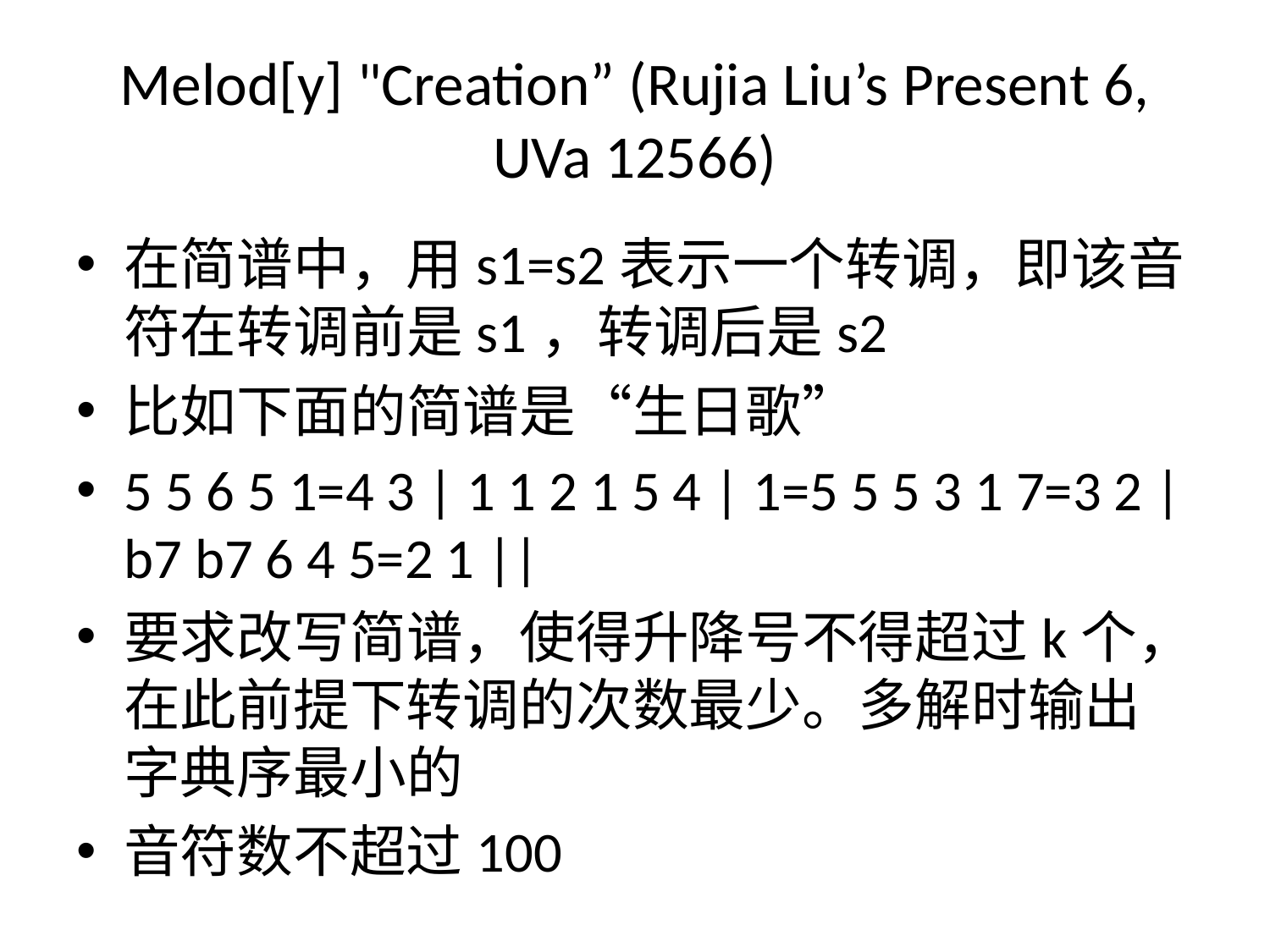

# Melod[y] "Creation” (Rujia Liu’s Present 6, UVa 12566)
在简谱中，用s1=s2表示一个转调，即该音符在转调前是s1，转调后是s2
比如下面的简谱是“生日歌”
5 5 6 5 1=4 3 | 1 1 2 1 5 4 | 1=5 5 5 3 1 7=3 2 | b7 b7 6 4 5=2 1 ||
要求改写简谱，使得升降号不得超过k个，在此前提下转调的次数最少。多解时输出字典序最小的
音符数不超过100